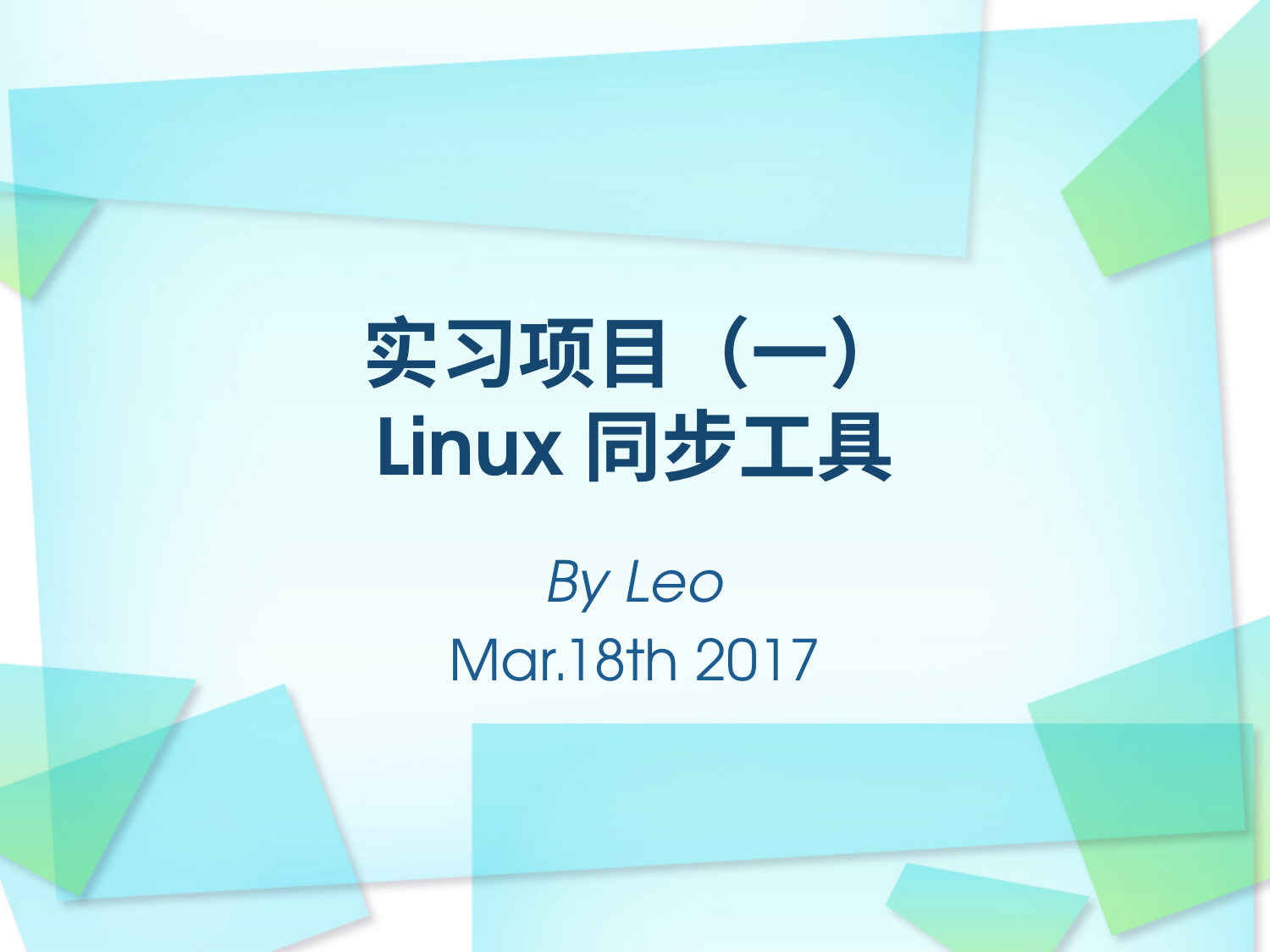

# 实习项目（一） Linux同步工具
By Leo
Mar.18th 2017